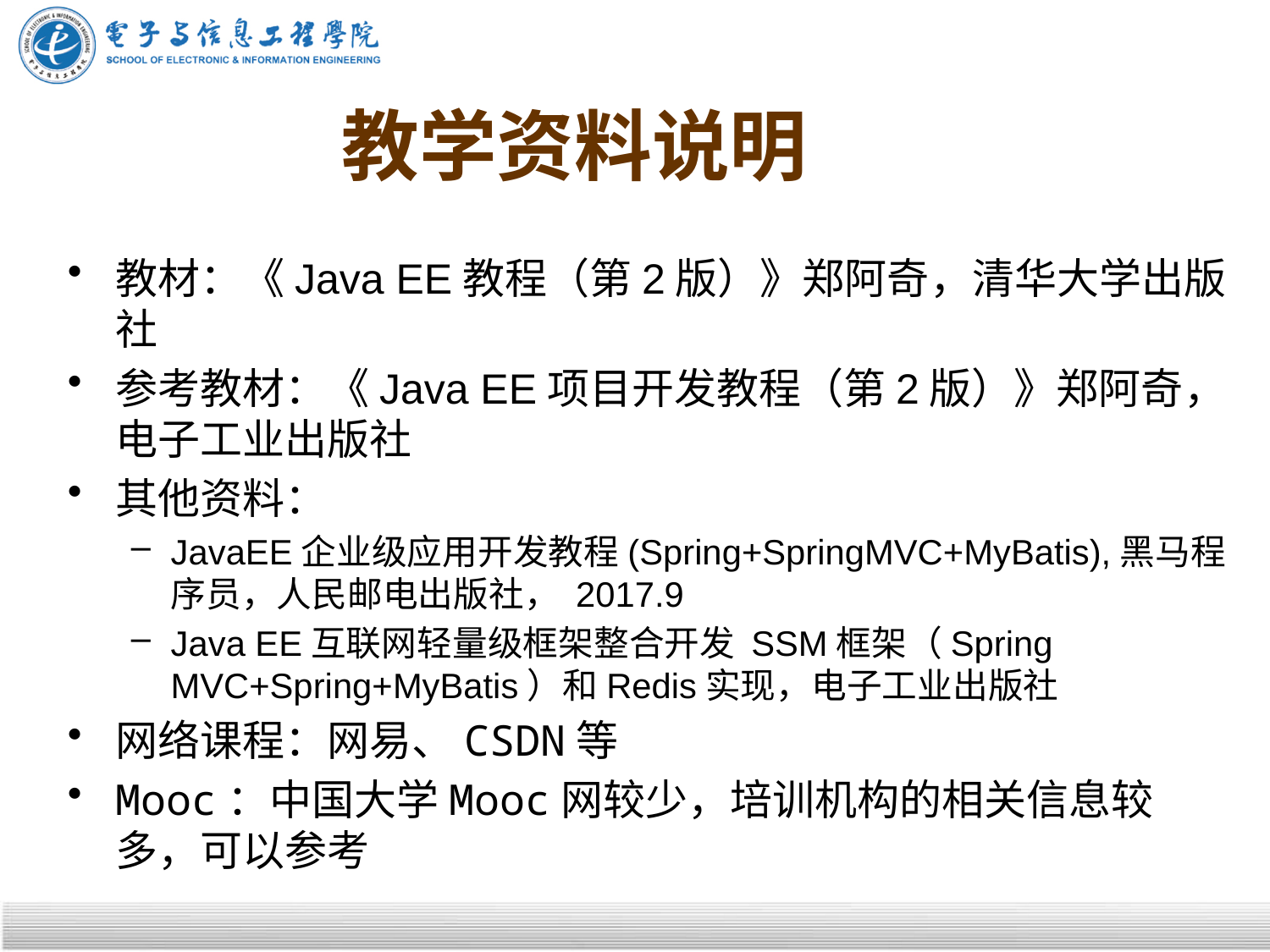

# 教学资料说明
教材：《Java EE教程（第2版）》郑阿奇，清华大学出版社
参考教材：《Java EE项目开发教程（第2版）》郑阿奇，电子工业出版社
其他资料：
JavaEE企业级应用开发教程(Spring+SpringMVC+MyBatis),黑马程序员，人民邮电出版社， 2017.9
Java EE互联网轻量级框架整合开发 SSM框架（Spring MVC+Spring+MyBatis）和Redis实现，电子工业出版社
网络课程：网易、CSDN等
Mooc：中国大学Mooc网较少，培训机构的相关信息较多，可以参考